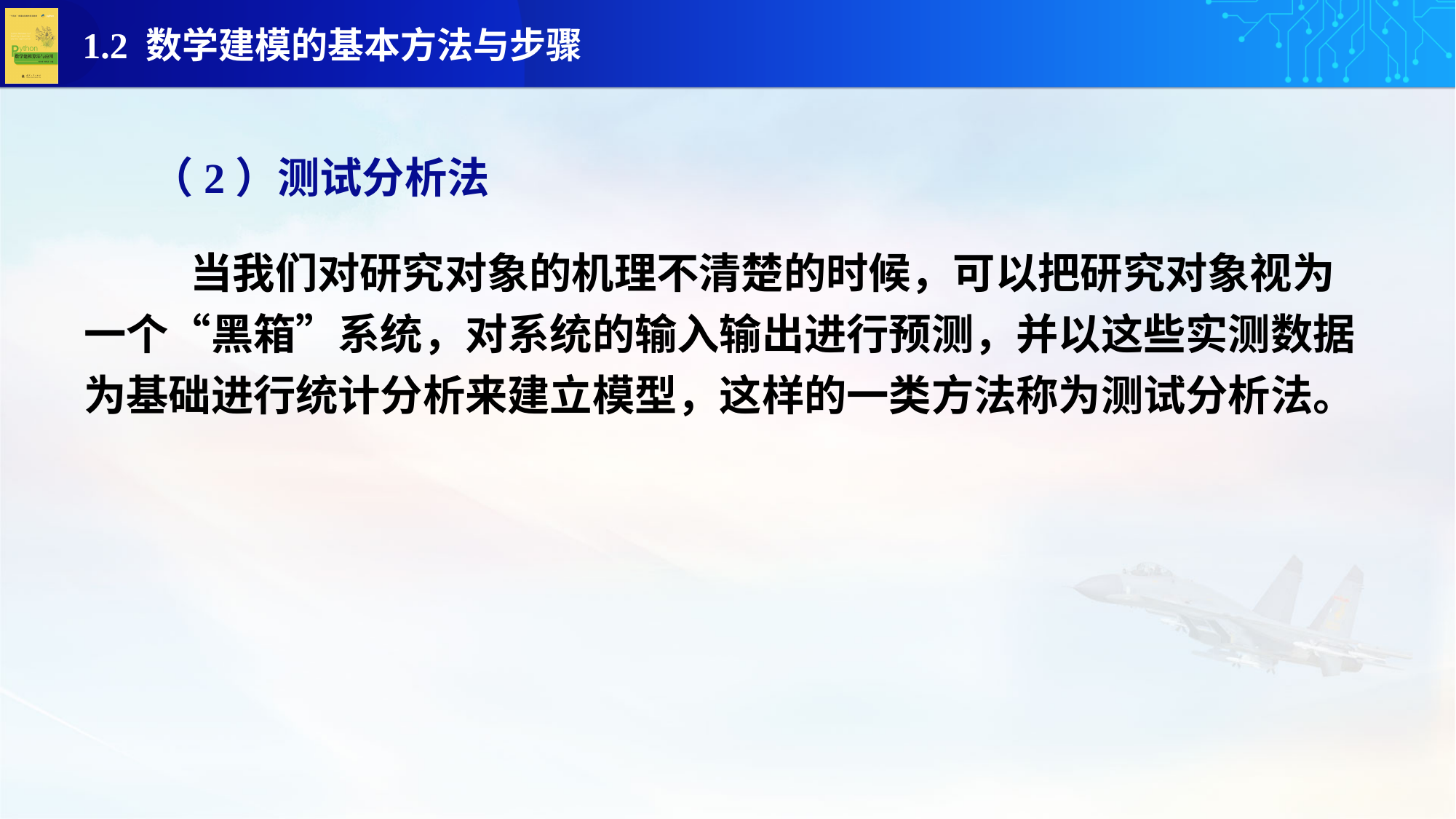

（2）测试分析法

          当我们对研究对象的机理不清楚的时候，可以把研究对象视为一个“黑箱”系统，对系统的输入输出进行预测，并以这些实测数据为基础进行统计分析来建立模型，这样的一类方法称为测试分析法。